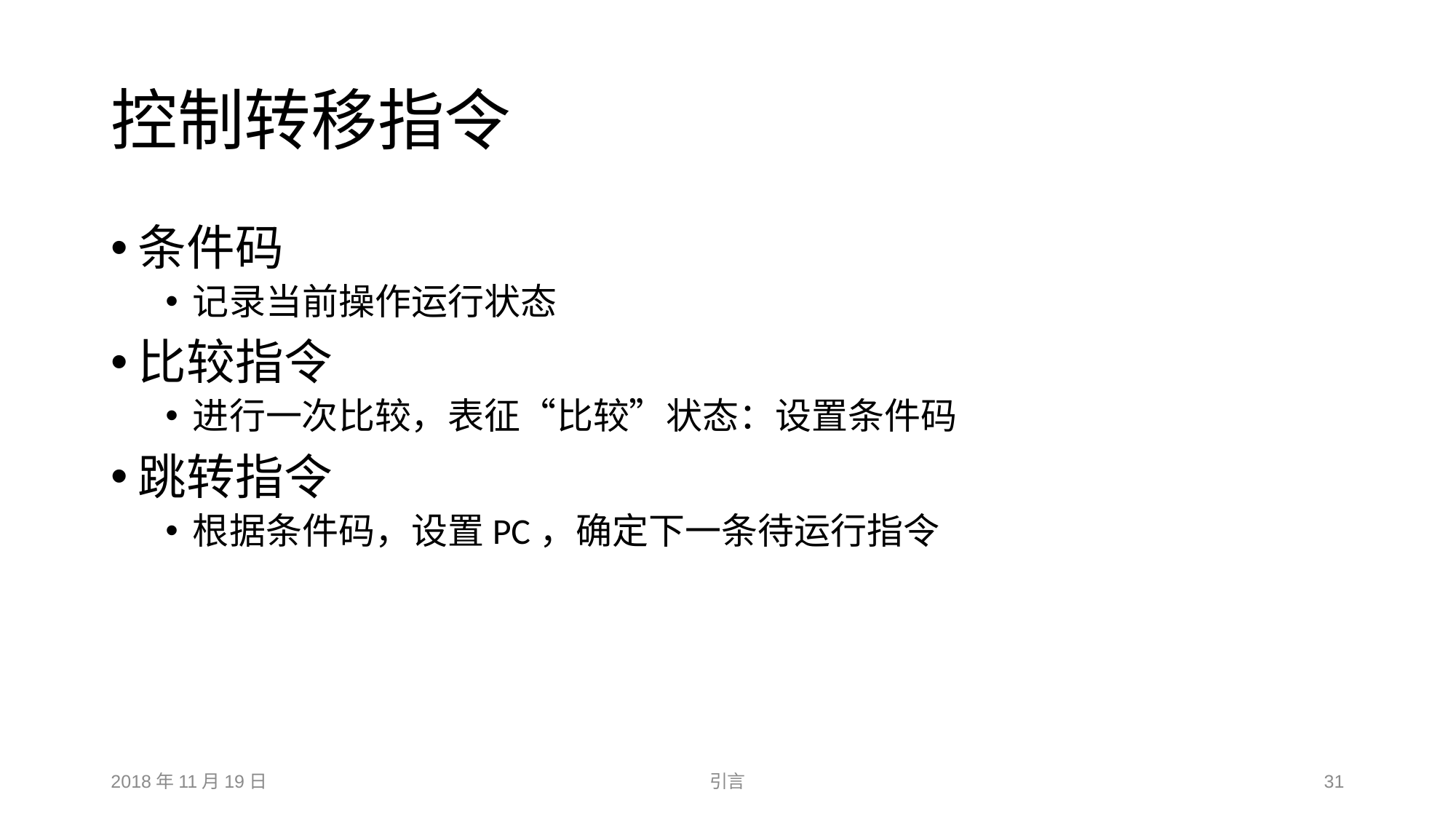

# 控制转移指令
条件码
记录当前操作运行状态
比较指令
进行一次比较，表征“比较”状态：设置条件码
跳转指令
根据条件码，设置PC，确定下一条待运行指令
2018年11月19日
引言
31